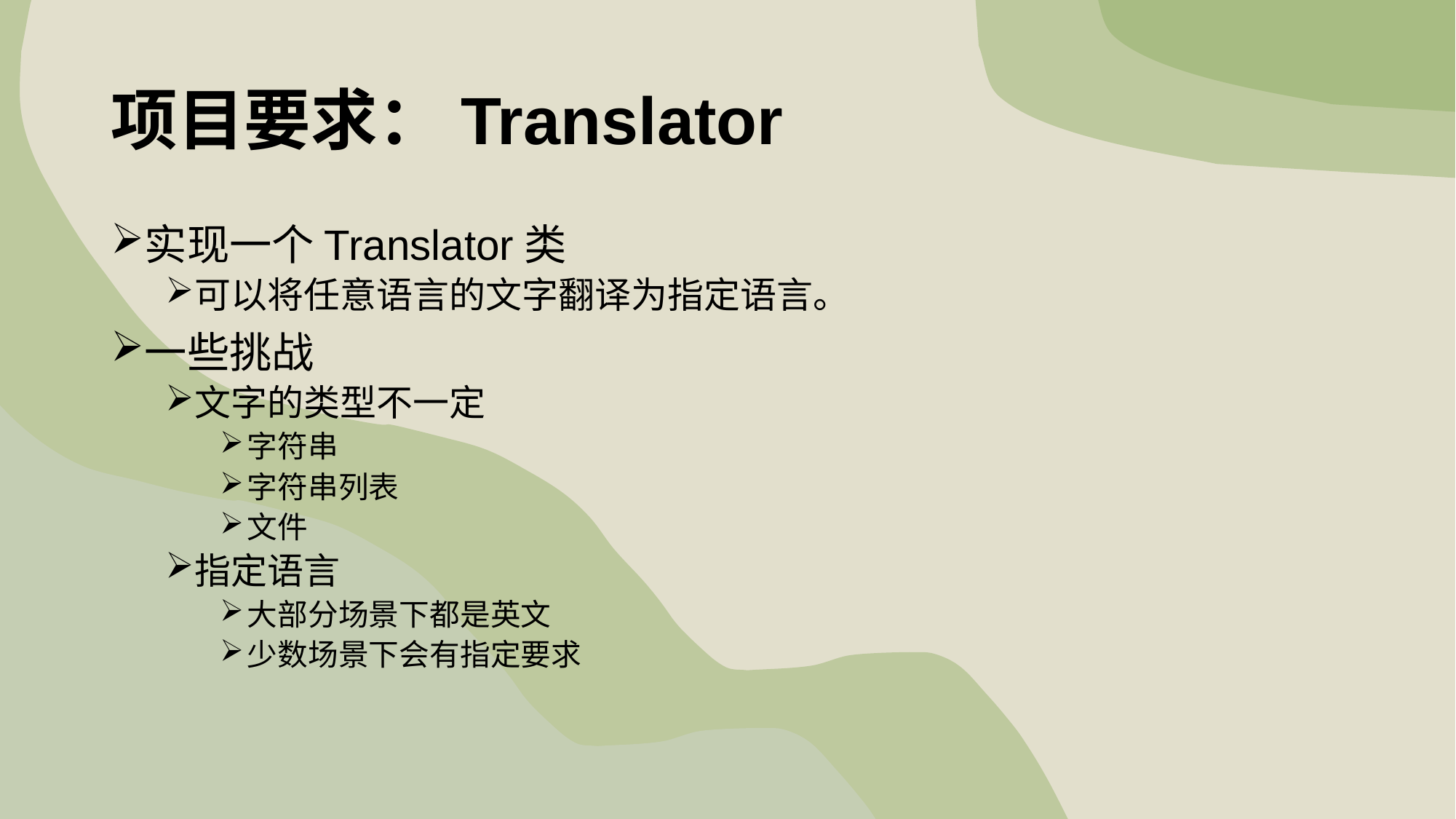

# 项目要求：Translator
实现一个Translator类
可以将任意语言的文字翻译为指定语言。
一些挑战
文字的类型不一定
字符串
字符串列表
文件
指定语言
大部分场景下都是英文
少数场景下会有指定要求